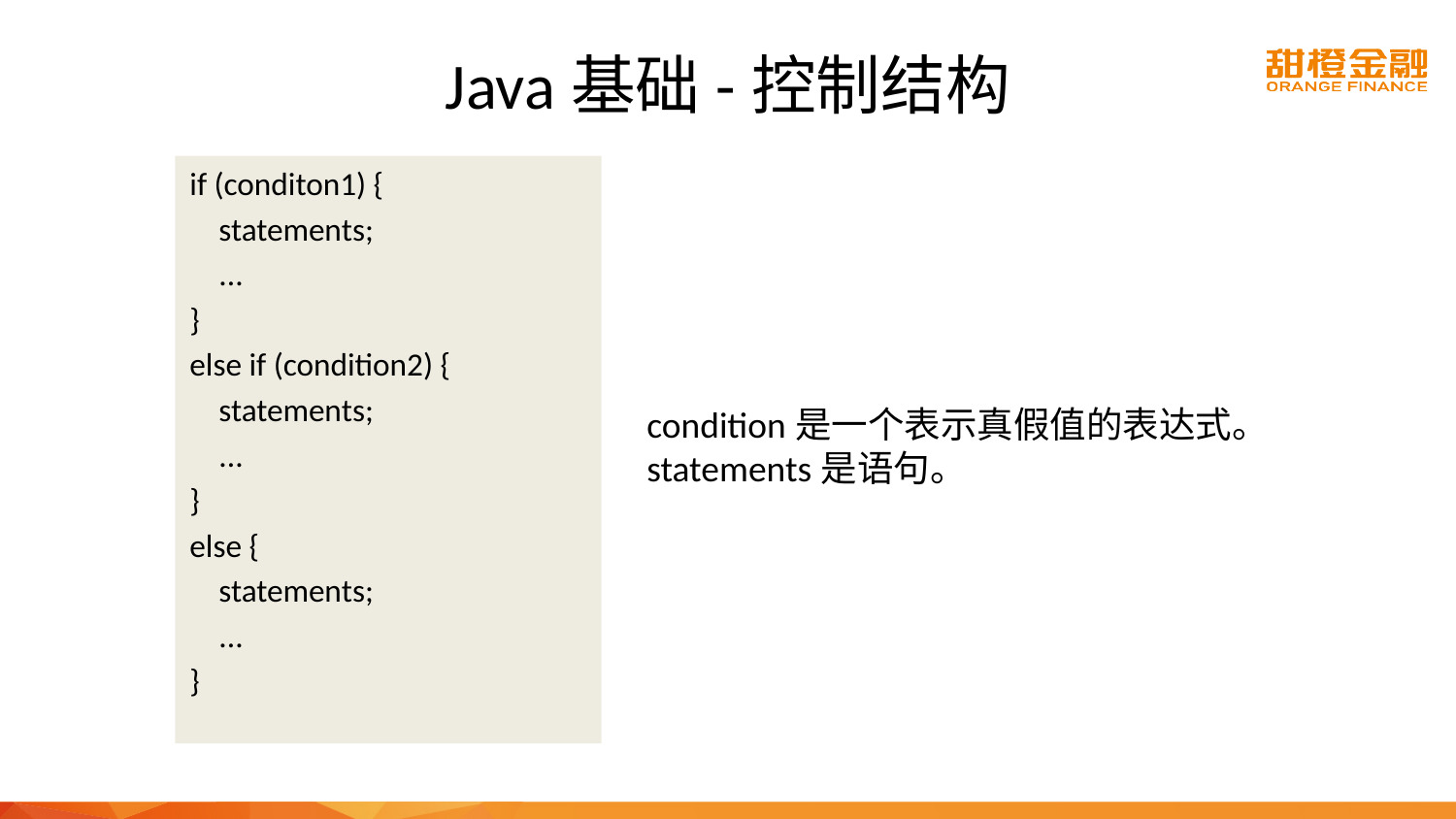

# Java基础-控制结构
if (conditon1) {
    statements;
    ...
}
else if (condition2) {
    statements;
    ...
}
else {
    statements;
    ...
}
condition是一个表示真假值的表达式。statements是语句。